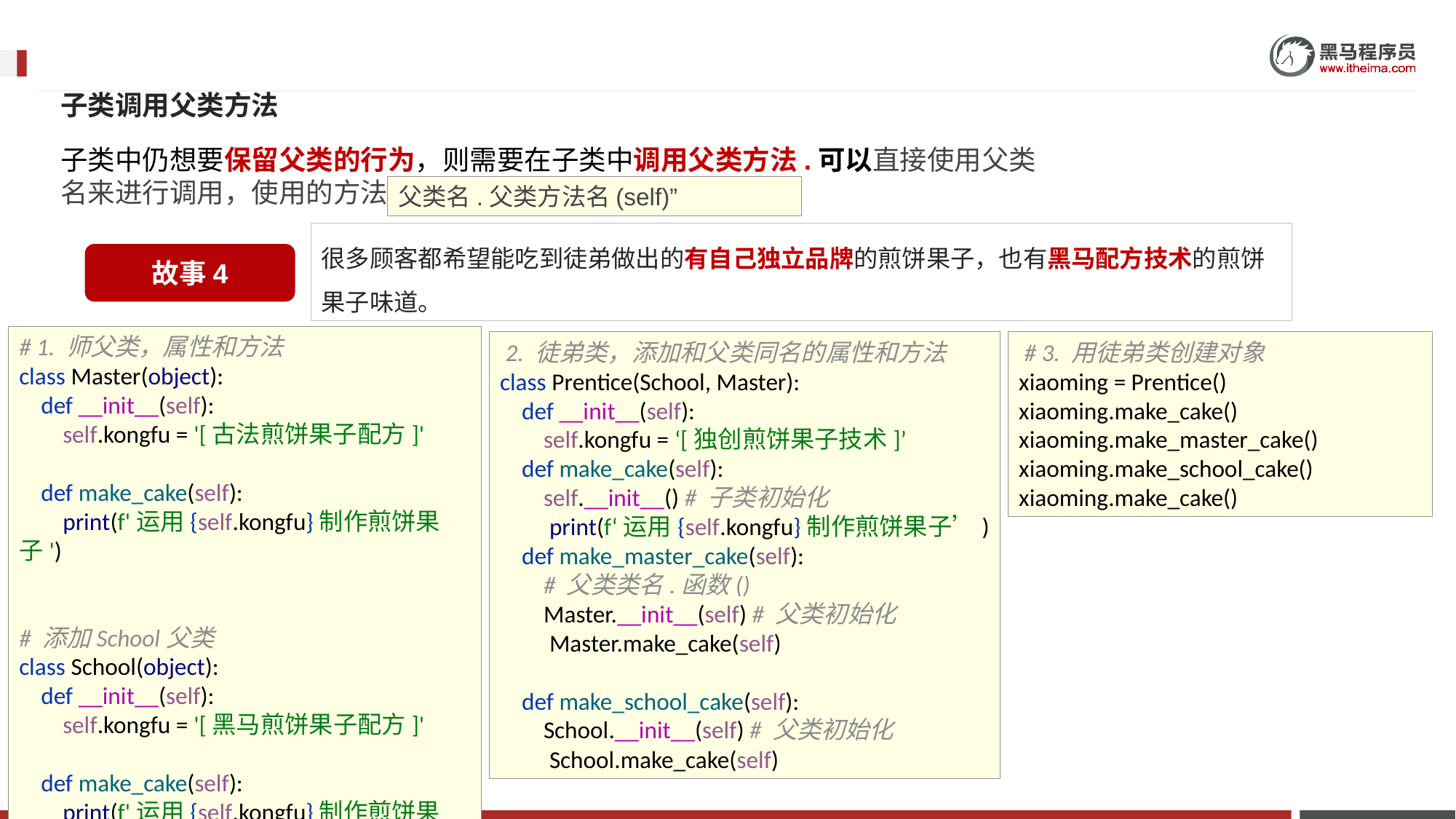

子类调用父类方法
子类中仍想要保留父类的行为，则需要在子类中调用父类方法.可以直接使用父类名来进行调用，使用的方法：
父类名.父类方法名(self)”
很多顾客都希望能吃到徒弟做出的有自己独立品牌的煎饼果子，也有黑马配方技术的煎饼果子味道。
故事4
# 1. 师父类，属性和方法 class Master(object): def __init__(self): self.kongfu = '[古法煎饼果子配方]' def make_cake(self): print(f'运用{self.kongfu}制作煎饼果子') # 添加School父类 class School(object): def __init__(self): self.kongfu = '[黑马煎饼果子配方]' def make_cake(self): print(f'运用{self.kongfu}制作煎饼果子')
 2. 徒弟类，添加和父类同名的属性和方法
class Prentice(School, Master):
    def __init__(self):
        self.kongfu = ‘[独创煎饼果子技术]’
    def make_cake(self):
        self.__init__() # 子类初始化
        print(f‘运用{self.kongfu}制作煎饼果子’)
    def make_master_cake(self):
        # 父类类名.函数()
        Master.__init__(self) # 父类初始化
        Master.make_cake(self)
    def make_school_cake(self):
        School.__init__(self) # 父类初始化
        School.make_cake(self)
 # 3. 用徒弟类创建对象
xiaoming = Prentice()
xiaoming.make_cake()
xiaoming.make_master_cake()
xiaoming.make_school_cake()
xiaoming.make_cake()